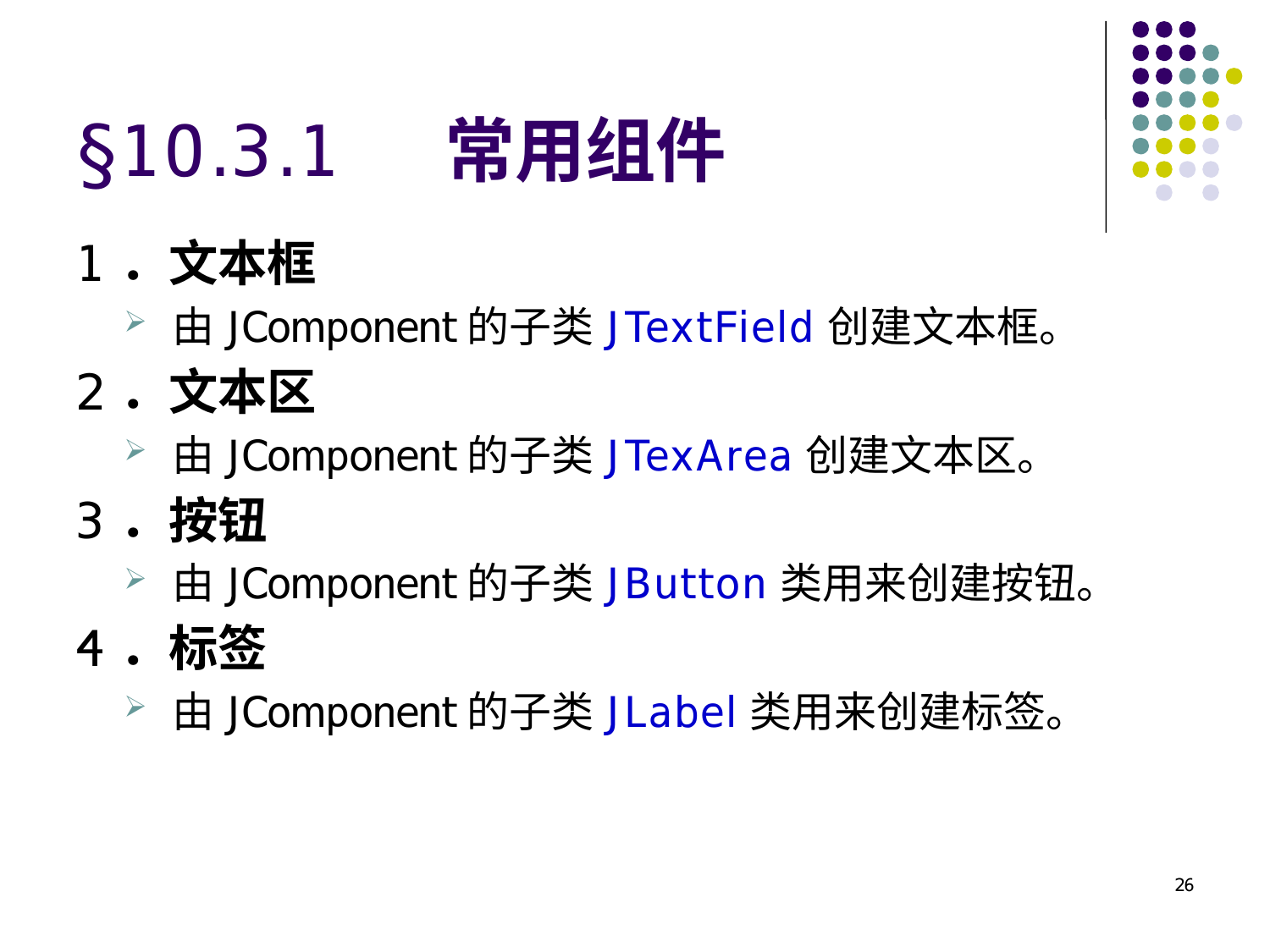

# §10.3.1    常用组件
1．文本框
由JComponent的子类JTextField创建文本框。
2．文本区
由JComponent的子类JTexArea创建文本区。
3．按钮
由JComponent的子类JButton类用来创建按钮。
4．标签
由JComponent的子类JLabel类用来创建标签。

26